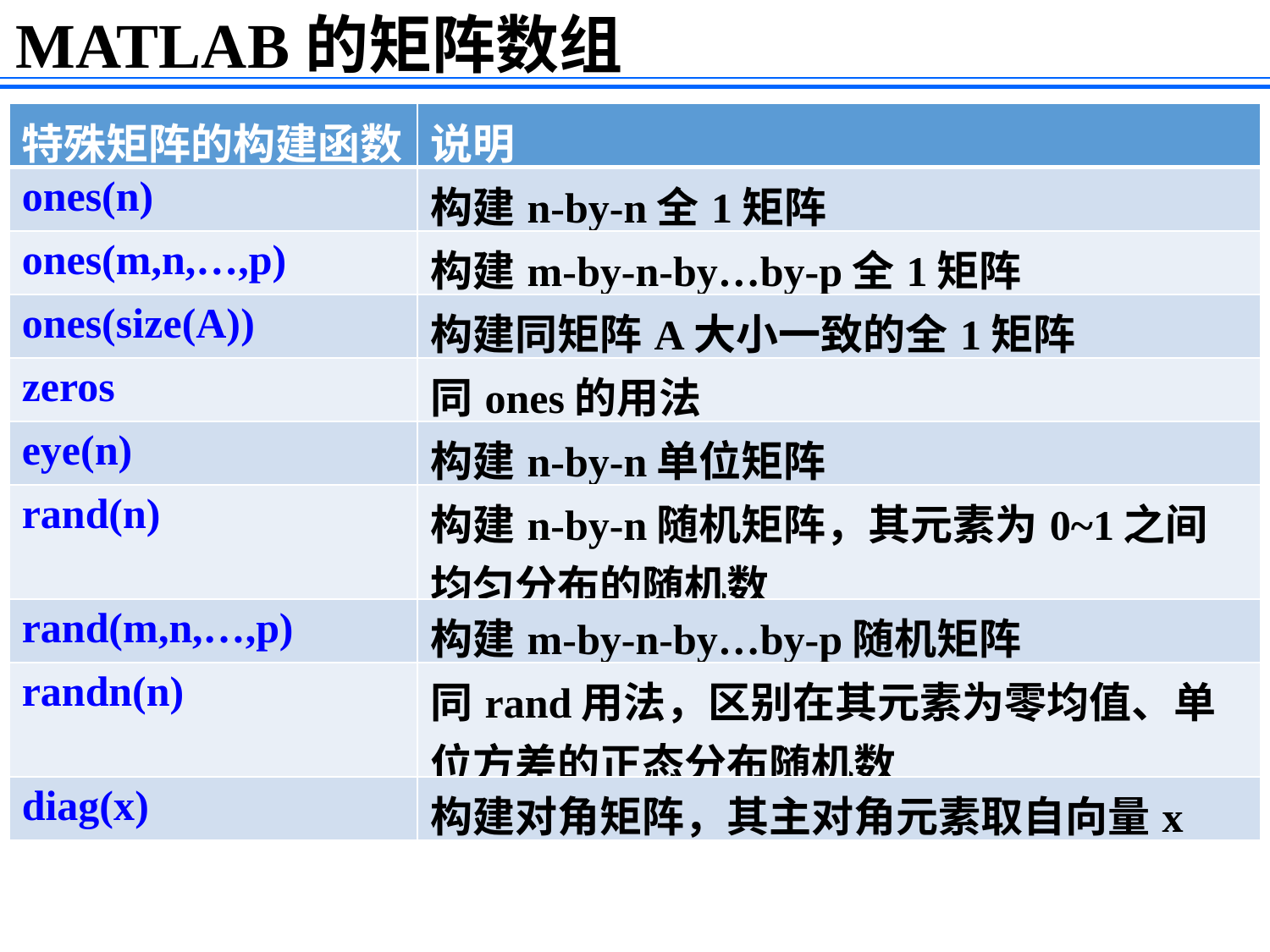

MATLAB的矩阵数组

| 特殊矩阵的构建函数 | 说明 |
| --- | --- |
| ones(n) | 构建n-by-n全1矩阵 |
| ones(m,n,…,p) | 构建m-by-n-by…by-p全1矩阵 |
| ones(size(A)) | 构建同矩阵A大小一致的全1矩阵 |
| zeros | 同ones的用法 |
| eye(n) | 构建n-by-n单位矩阵 |
| rand(n) | 构建n-by-n随机矩阵，其元素为0~1之间均匀分布的随机数 |
| rand(m,n,…,p) | 构建m-by-n-by…by-p随机矩阵 |
| randn(n) | 同rand用法，区别在其元素为零均值、单位方差的正态分布随机数 |
| diag(x) | 构建对角矩阵，其主对角元素取自向量x |